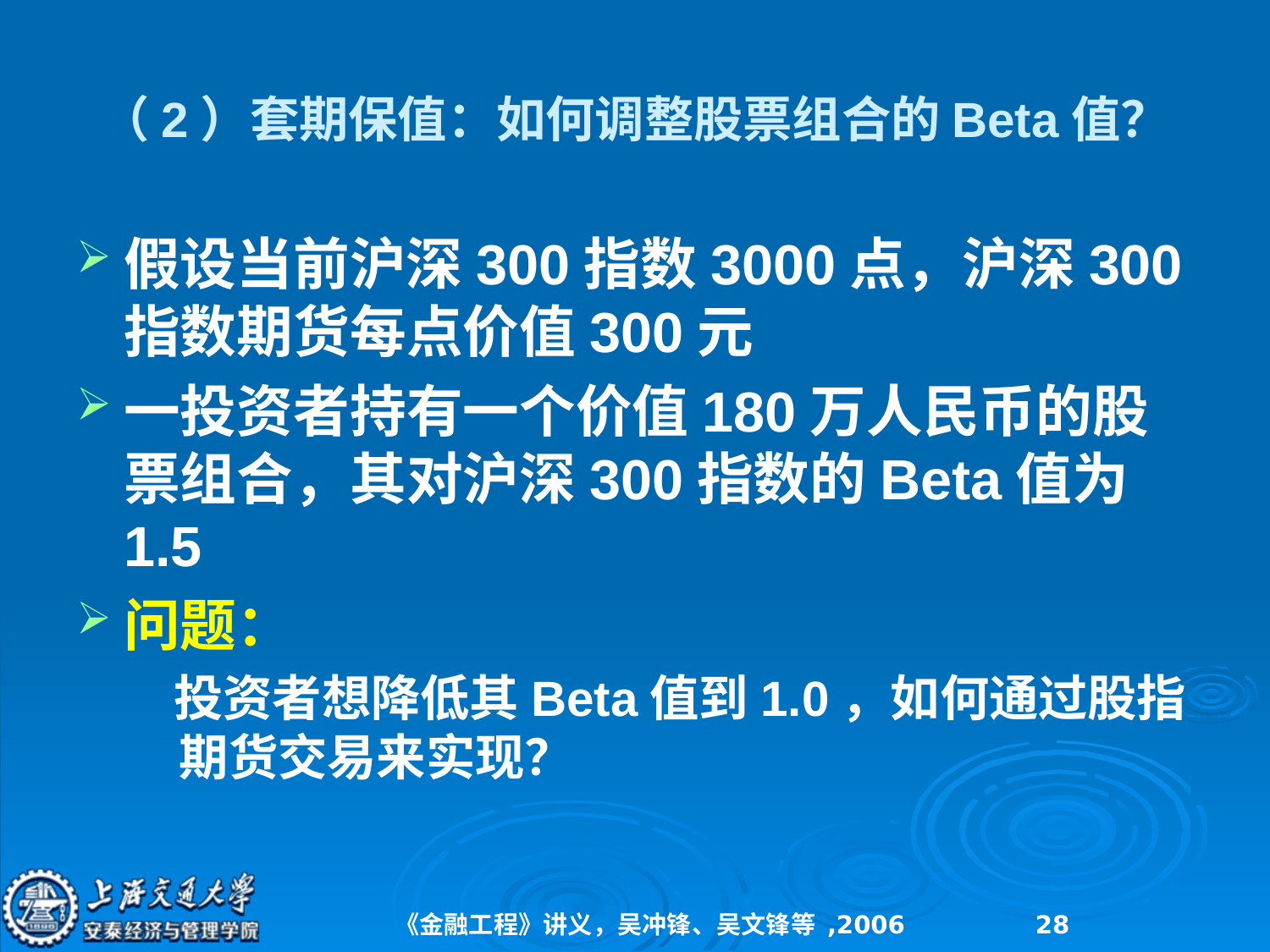

# （2）套期保值：如何调整股票组合的Beta值？
假设当前沪深300指数3000点，沪深300指数期货每点价值300元
一投资者持有一个价值180万人民币的股票组合，其对沪深300指数的Beta值为1.5
问题：
  投资者想降低其Beta值到1.0，如何通过股指期货交易来实现？